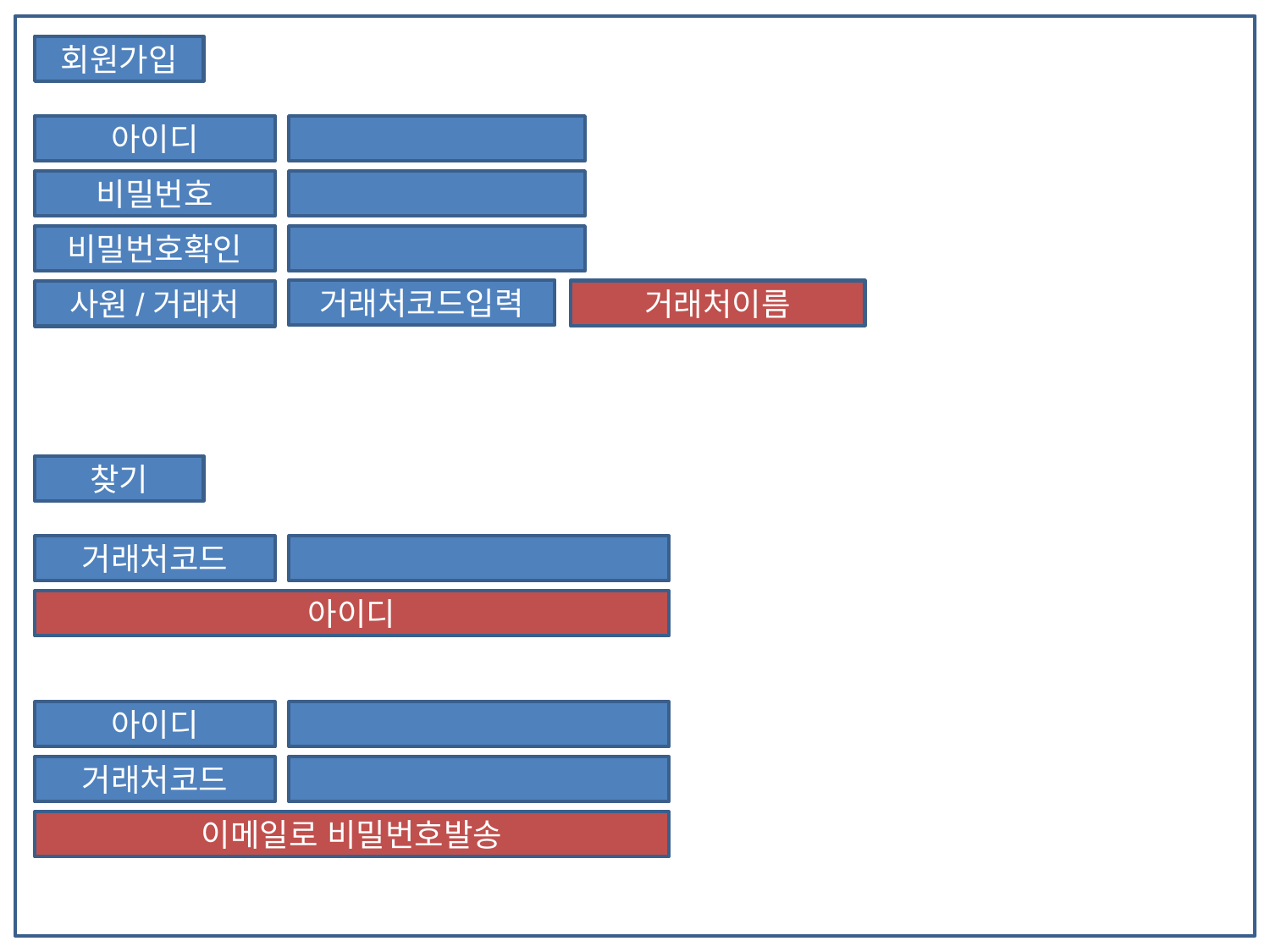

회원가입
아이디

비밀번호

비밀번호확인

거래처코드입력
거래처이름
사원/거래처
찾기
거래처코드

아이디
아이디

거래처코드

이메일로 비밀번호발송